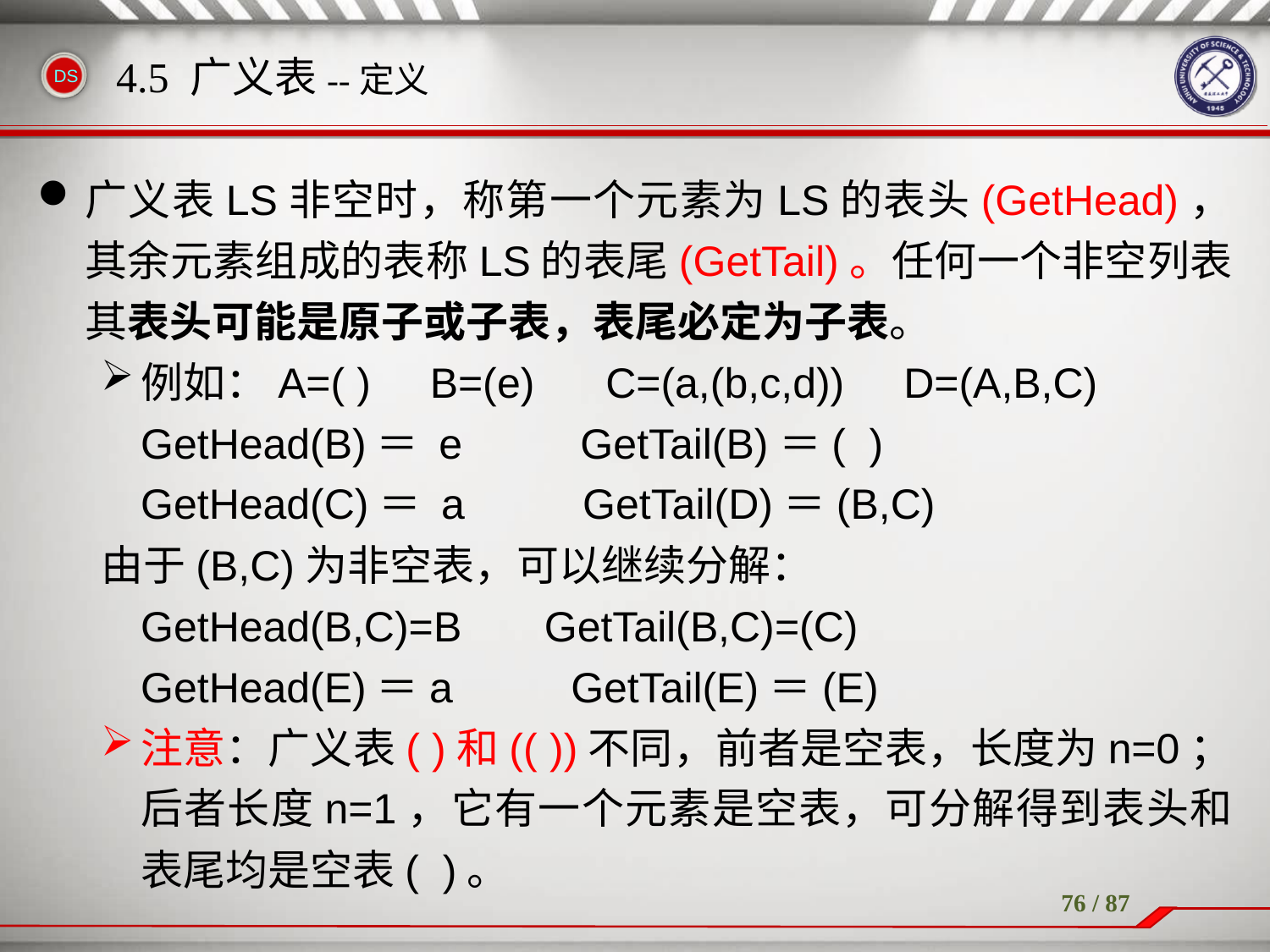

# 4.5 广义表--定义
广义表LS非空时，称第一个元素为LS的表头(GetHead)，其余元素组成的表称LS的表尾(GetTail)。任何一个非空列表其表头可能是原子或子表，表尾必定为子表。
例如：A=( )     B=(e)      C=(a,(b,c,d))     D=(A,B,C)
	GetHead(B)＝ e          GetTail(B)＝(  )
	GetHead(C)＝ a          GetTail(D)＝(B,C)
由于(B,C)为非空表，可以继续分解：
	GetHead(B,C)=B       GetTail(B,C)=(C)
	GetHead(E)＝a          GetTail(E)＝(E)
注意：广义表( )和(( ))不同，前者是空表，长度为n=0；后者长度n=1，它有一个元素是空表，可分解得到表头和表尾均是空表(  )。